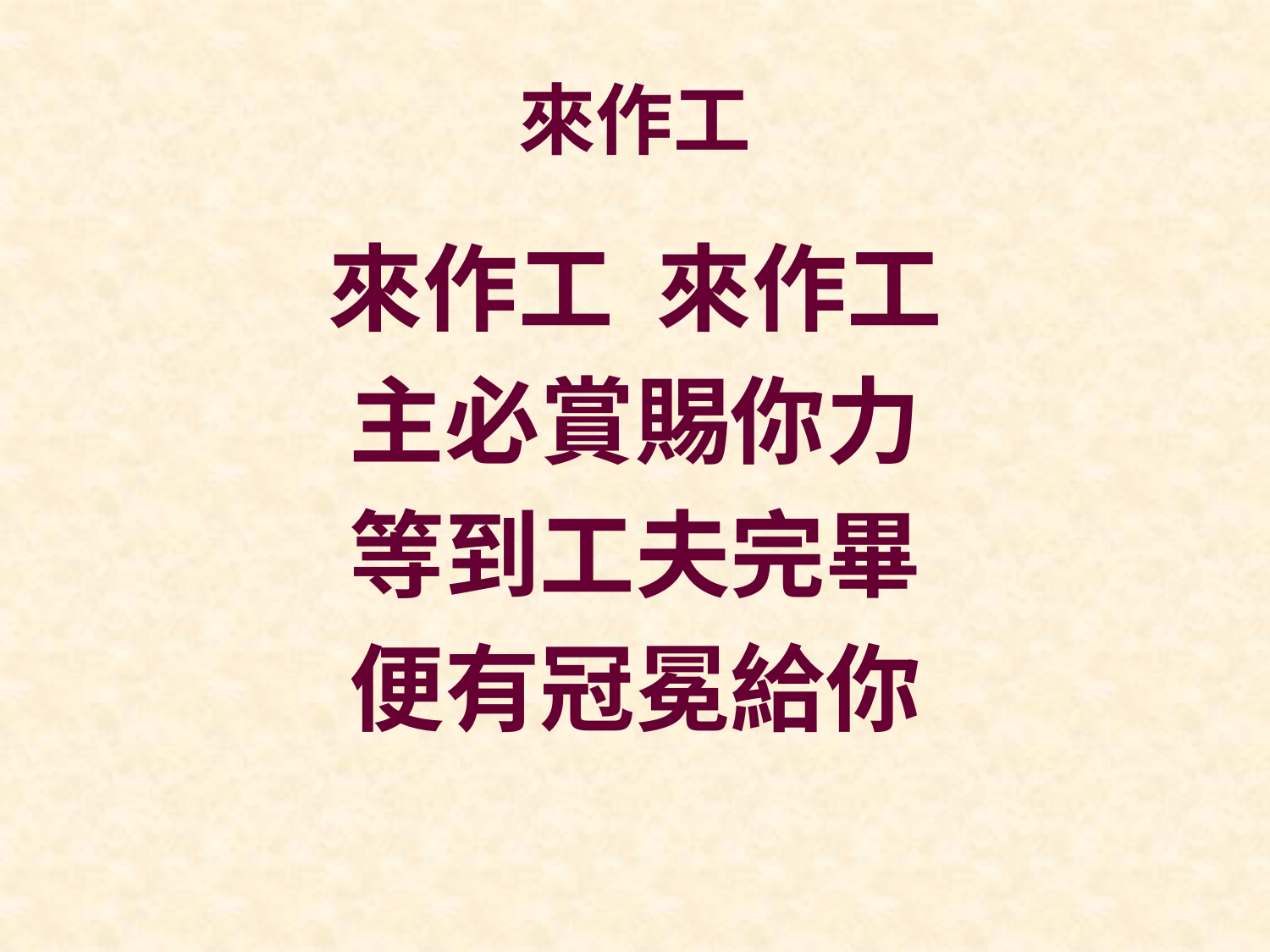

# 來作工
來作工  來作工
主必賞賜你力
等到工夫完畢
便有冠冕給你